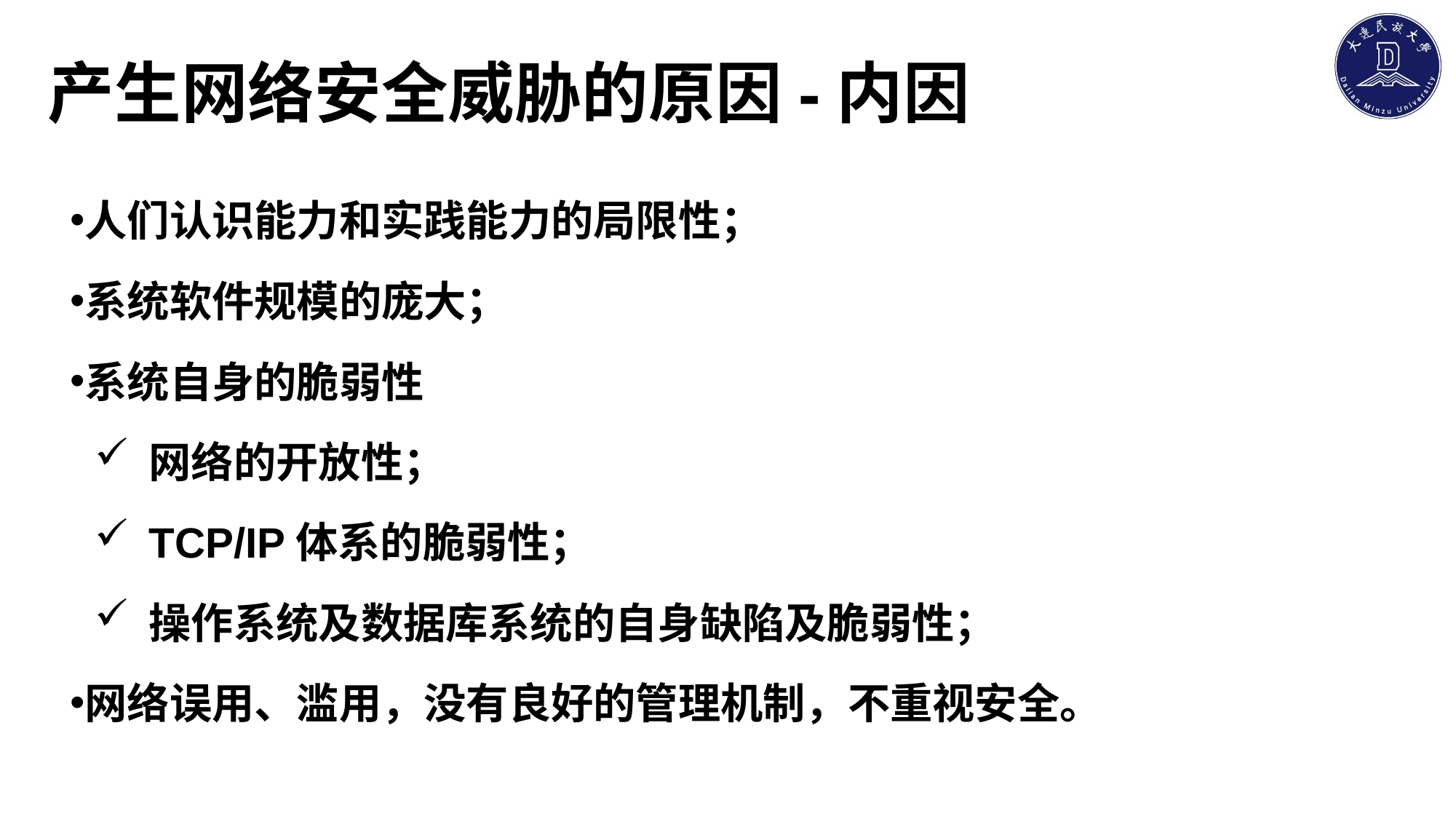

# 产生网络安全威胁的原因-内因
人们认识能力和实践能力的局限性；
系统软件规模的庞大；
系统自身的脆弱性
网络的开放性；
TCP/IP体系的脆弱性；
操作系统及数据库系统的自身缺陷及脆弱性；
网络误用、滥用，没有良好的管理机制，不重视安全。